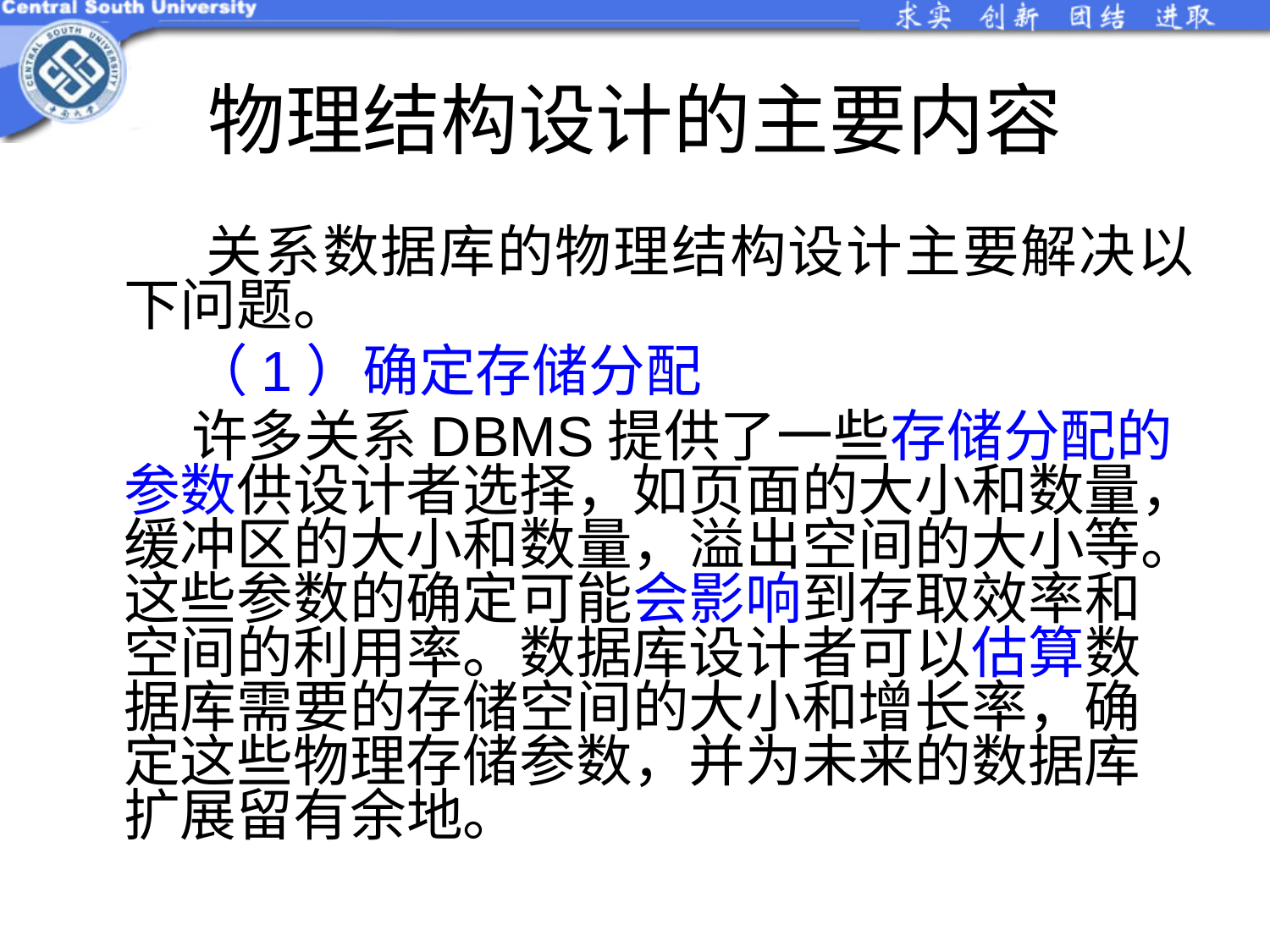

# 物理结构设计的主要内容
        关系数据库的物理结构设计主要解决以下问题。
        （1）确定存储分配
        许多关系DBMS提供了一些存储分配的参数供设计者选择，如页面的大小和数量，缓冲区的大小和数量，溢出空间的大小等。这些参数的确定可能会影响到存取效率和空间的利用率。数据库设计者可以估算数据库需要的存储空间的大小和增长率，确定这些物理存储参数，并为未来的数据库扩展留有余地。